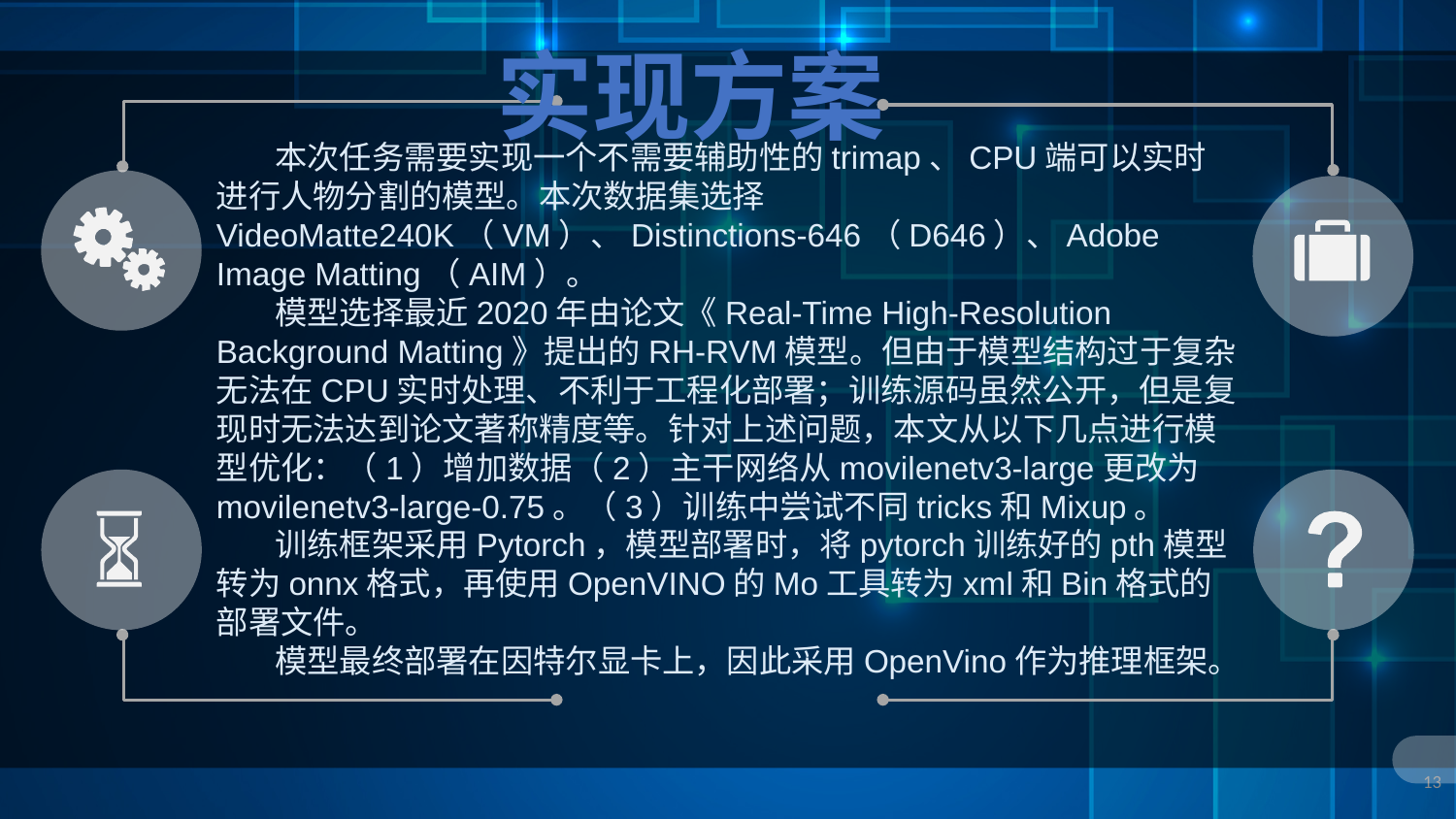

实现方案

       本次任务需要实现一个不需要辅助性的trimap、CPU端可以实时进行人物分割的模型。本次数据集选择VideoMatte240K（VM）、Distinctions-646（D646）、Adobe Image Matting（AIM）。
       模型选择最近2020年由论文《Real-Time High-Resolution Background Matting》提出的RH-RVM模型。但由于模型结构过于复杂无法在CPU实时处理、不利于工程化部署；训练源码虽然公开，但是复现时无法达到论文著称精度等。针对上述问题，本文从以下几点进行模型优化：（1）增加数据（2）主干网络从movilenetv3-large更改为movilenetv3-large-0.75。（3）训练中尝试不同tricks和Mixup。
       训练框架采用Pytorch，模型部署时，将pytorch训练好的pth模型转为onnx格式，再使用OpenVINO的Mo工具转为xml和Bin格式的部署文件。
       模型最终部署在因特尔显卡上，因此采用OpenVino作为推理框架。

13